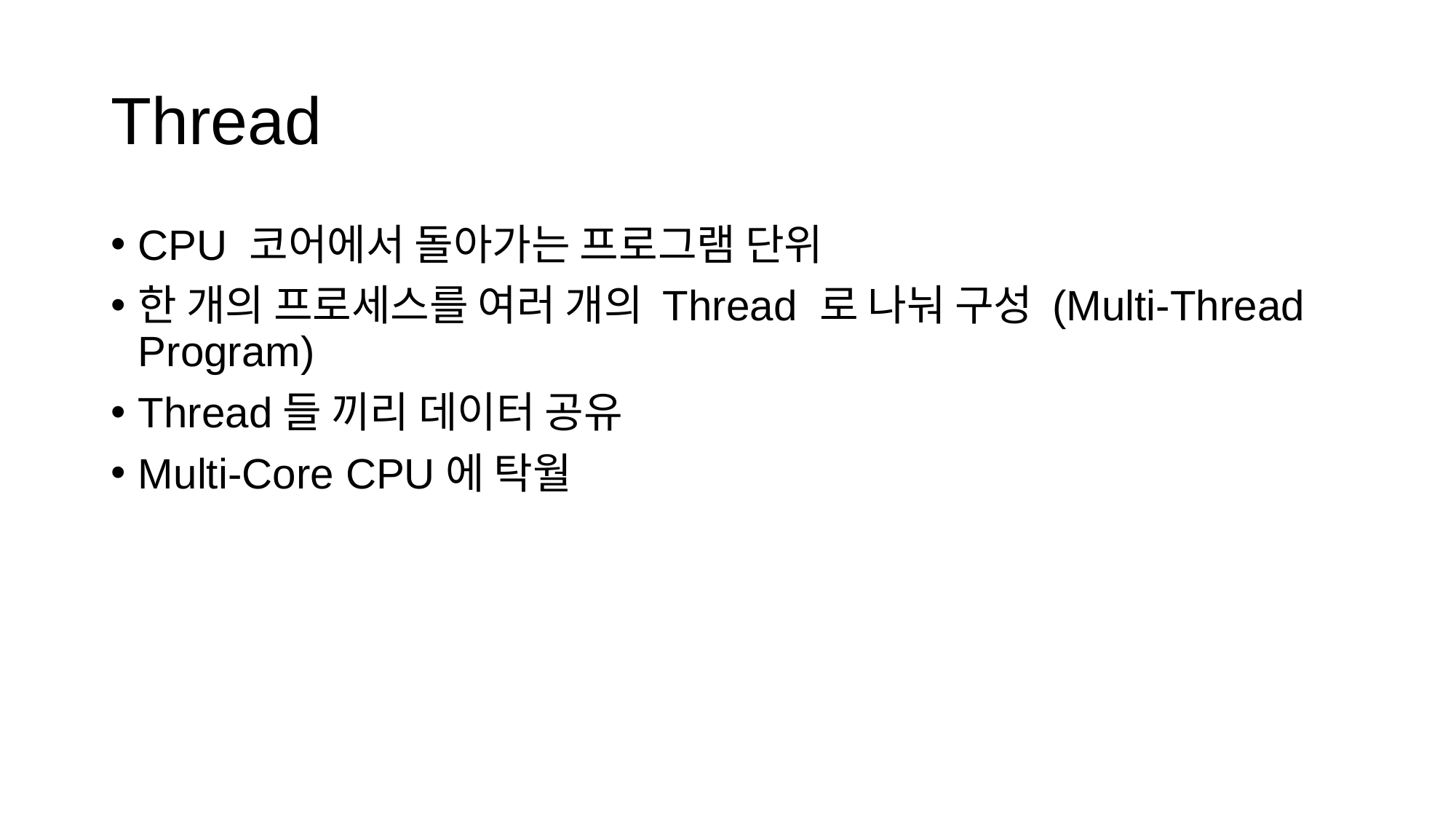

# Thread
CPU 코어에서 돌아가는 프로그램 단위
한 개의 프로세스를 여러 개의 Thread 로 나눠 구성 (Multi-Thread Program)
Thread들 끼리 데이터 공유
Multi-Core CPU에 탁월